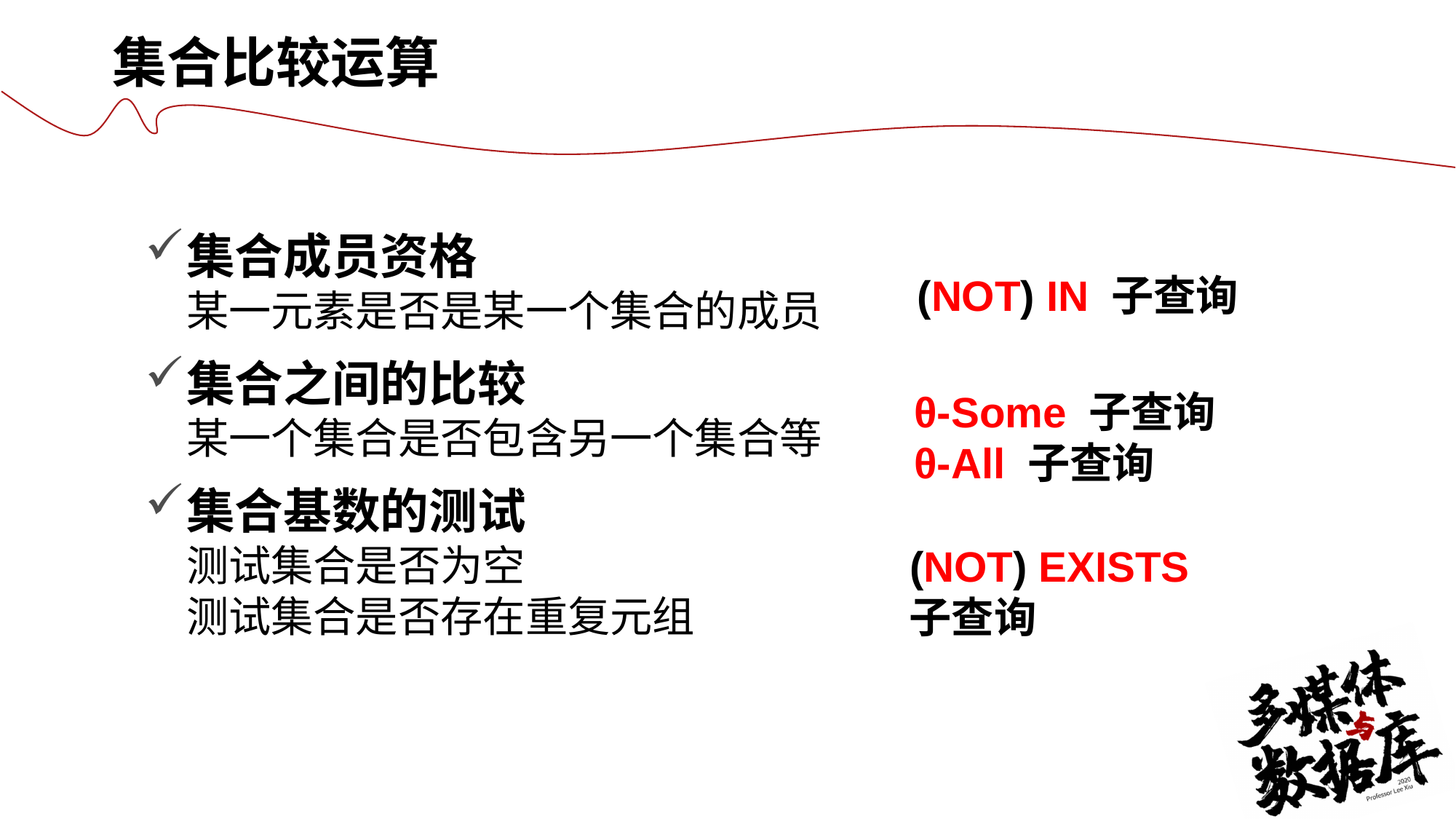

集合比较运算
集合成员资格
某一元素是否是某一个集合的成员
集合之间的比较
某一个集合是否包含另一个集合等
集合基数的测试
测试集合是否为空
测试集合是否存在重复元组
(NOT) IN 子查询
θ-Some 子查询
θ-All 子查询
(NOT) EXISTS
子查询